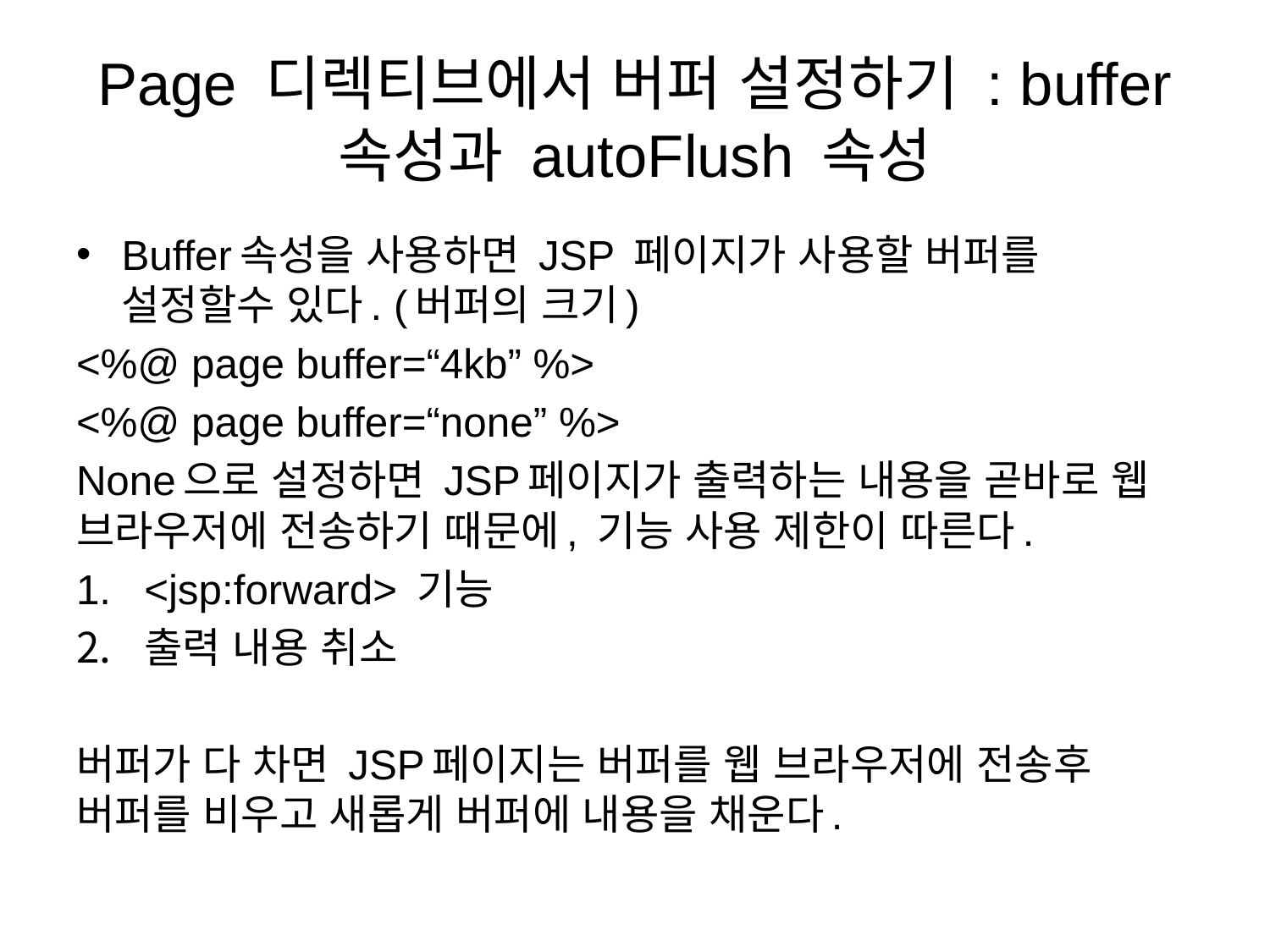

# Page 디렉티브에서 버퍼 설정하기 : buffer 속성과 autoFlush 속성
Buffer속성을 사용하면 JSP 페이지가 사용할 버퍼를 설정할수 있다. (버퍼의 크기)
<%@ page buffer=“4kb” %>
<%@ page buffer=“none” %>
None으로 설정하면 JSP페이지가 출력하는 내용을 곧바로 웹 브라우저에 전송하기 때문에, 기능 사용 제한이 따른다.
<jsp:forward> 기능
출력 내용 취소

버퍼가 다 차면 JSP페이지는 버퍼를 웹 브라우저에 전송후 버퍼를 비우고 새롭게 버퍼에 내용을 채운다.